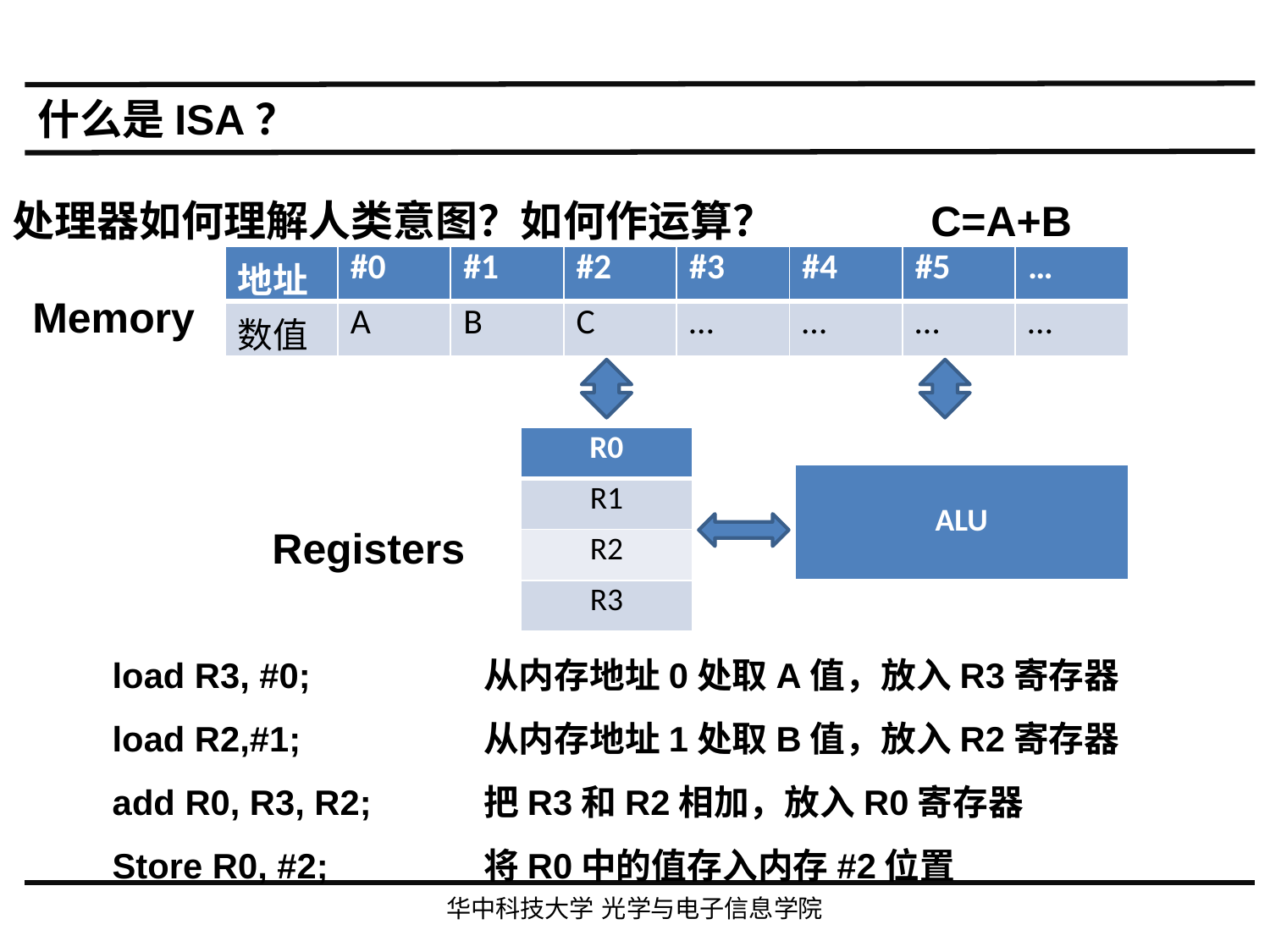

什么是ISA？
处理器如何理解人类意图？如何作运算？
C=A+B
Memory
| 地址 | #0 | #1 | #2 | #3 | #4 | #5 | … |
| --- | --- | --- | --- | --- | --- | --- | --- |
| 数值 | A | B | C | … | … | … | … |

| R0 |
| --- |
| R1 |
| R2 |
| R3 |
| ALU |
| --- |
Registers

load R3, #0;
load R2,#1;
add R0, R3, R2;
Store R0, #2;
从内存地址0处取A值，放入R3寄存器
从内存地址1处取B值，放入R2寄存器
把R3和R2相加，放入R0寄存器
将R0中的值存入内存#2位置
华中科技大学 光学与电子信息学院